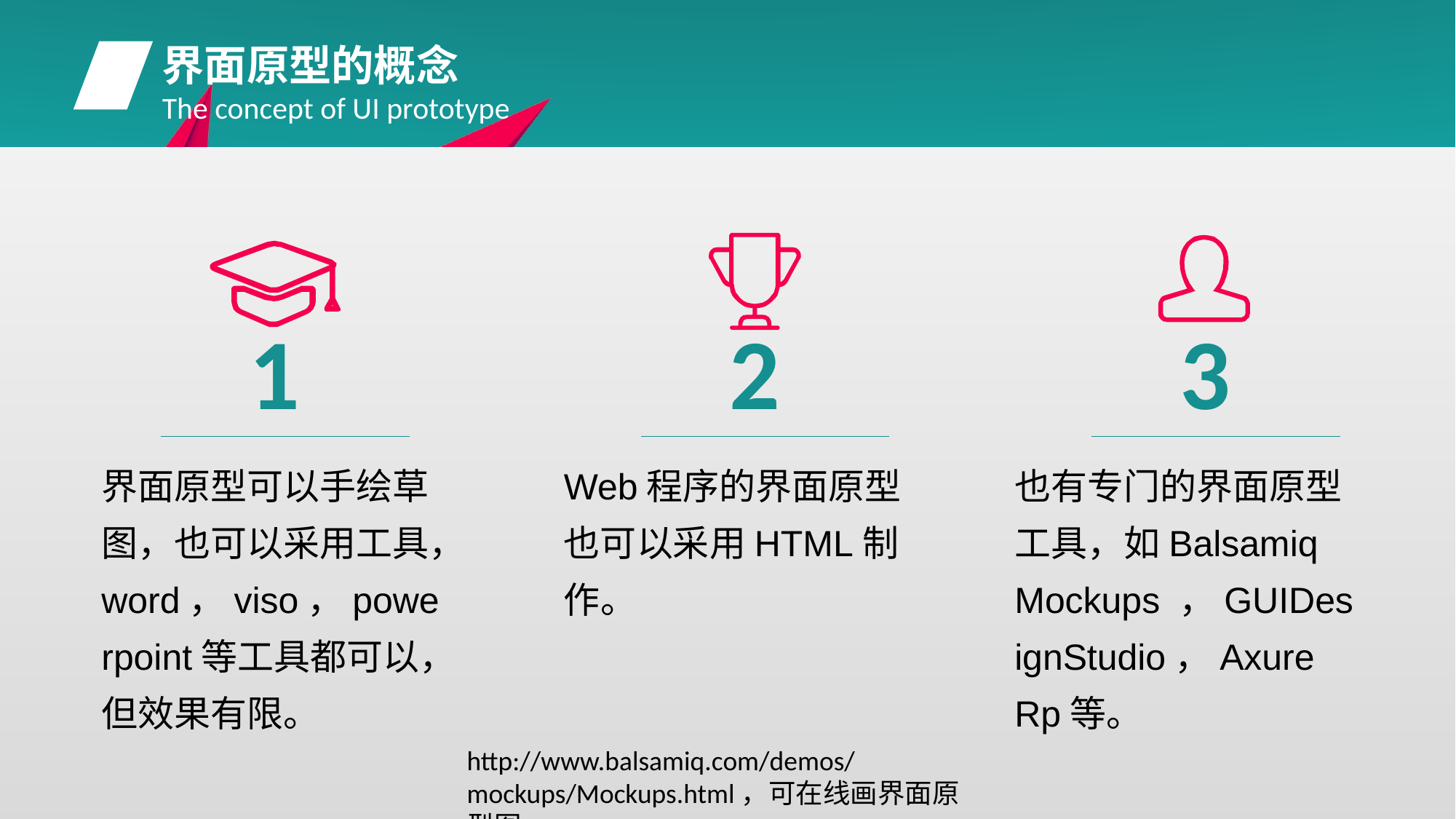

界面原型的概念
The concept of UI prototype

1
2
3
界面原型可以手绘草图，也可以采用工具，word，viso，powerpoint等工具都可以，但效果有限。

Web程序的界面原型也可以采用HTML制作。
也有专门的界面原型工具，如Balsamiq Mockups ，GUIDesignStudio，Axure Rp等。

http://www.balsamiq.com/demos/mockups/Mockups.html，可在线画界面原型图。